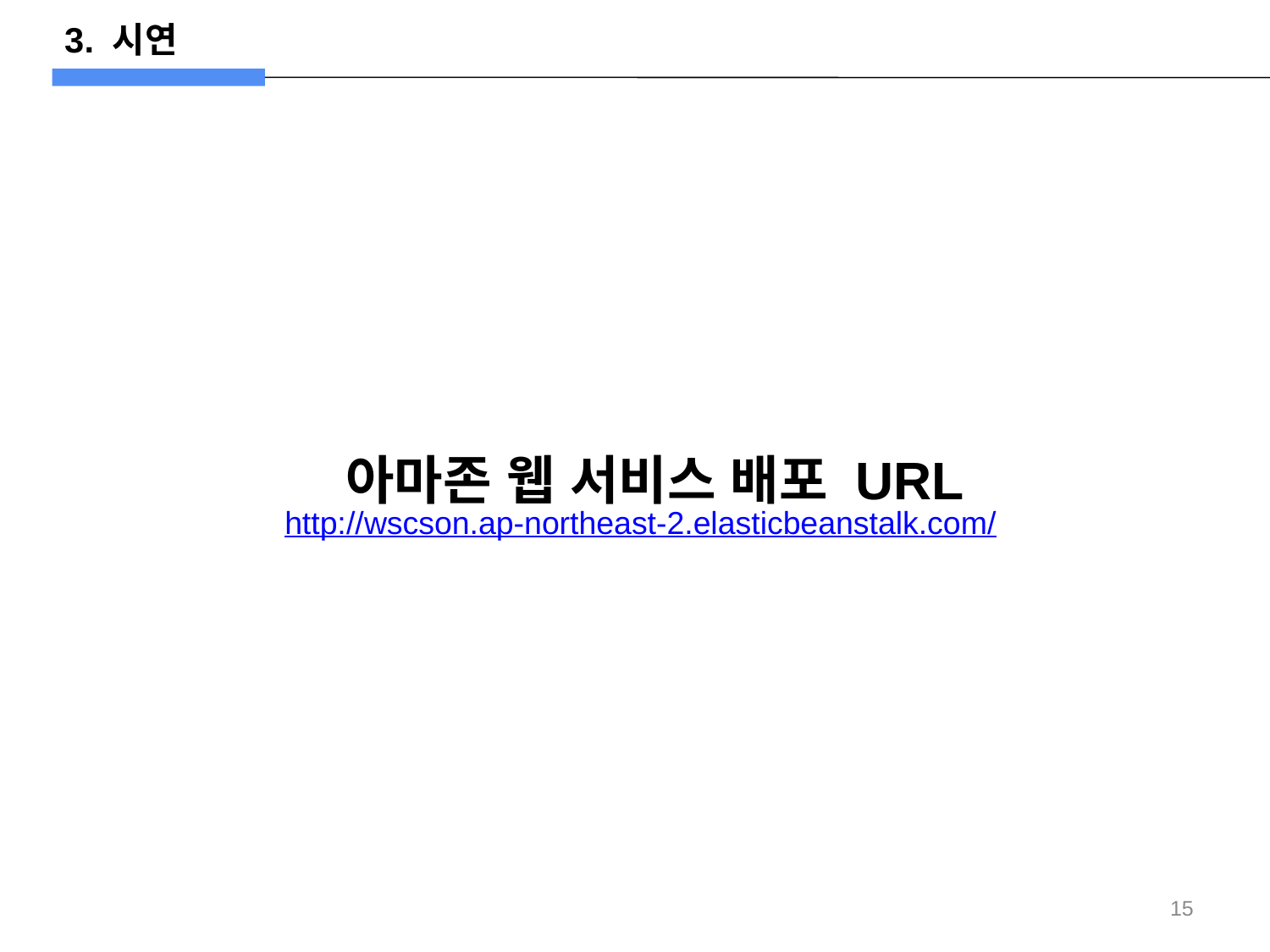

3. 시연

아마존 웹 서비스 배포 URL

http://wscson.ap-northeast-2.elasticbeanstalk.com/

15